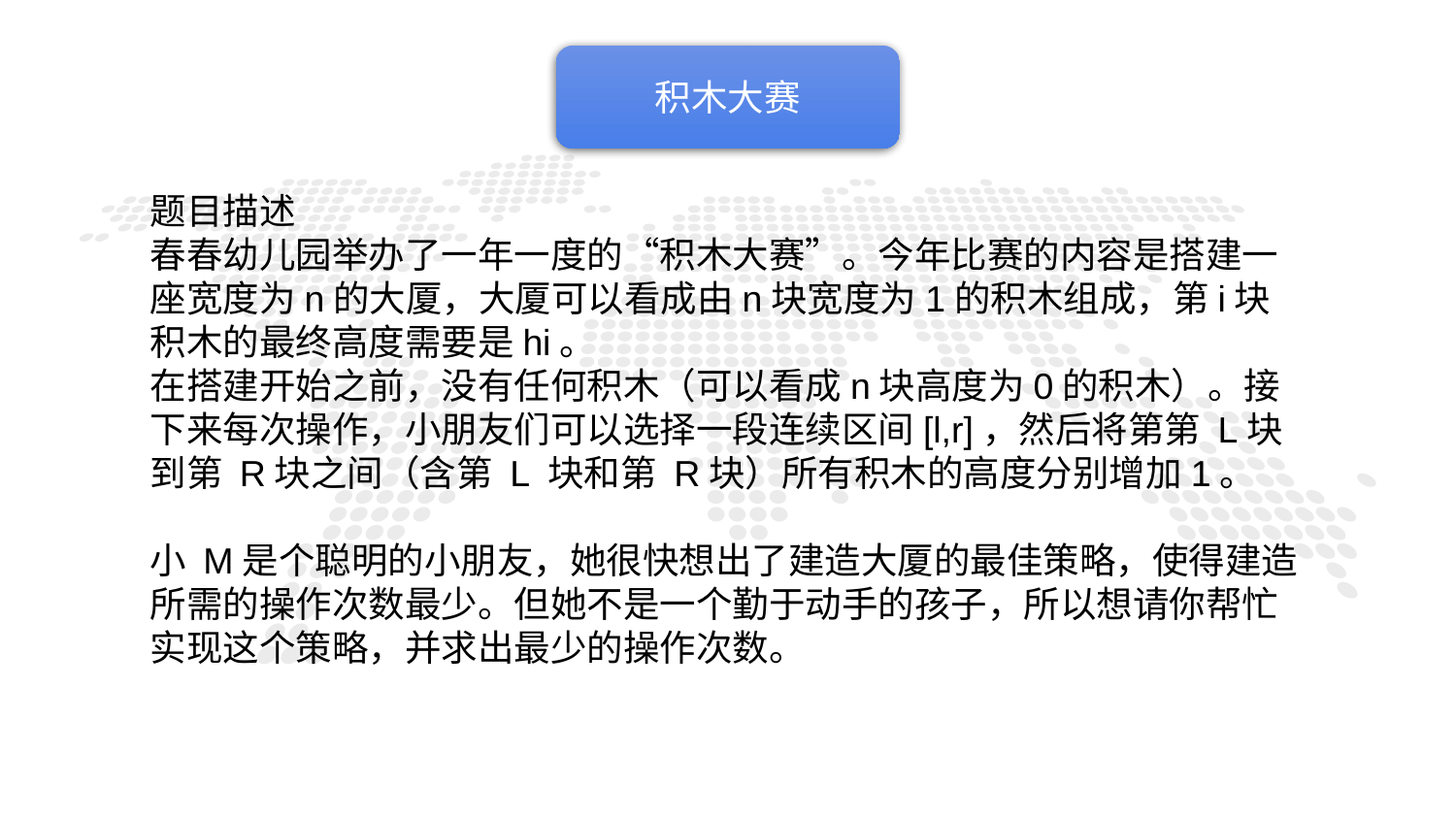

积木大赛
题目描述
春春幼儿园举办了一年一度的“积木大赛”。今年比赛的内容是搭建一座宽度为n的大厦，大厦可以看成由n块宽度为1的积木组成，第i块积木的最终高度需要是hi。
在搭建开始之前，没有任何积木（可以看成n块高度为0的积木）。接下来每次操作，小朋友们可以选择一段连续区间[l,r]，然后将第第 L块到第 R块之间（含第 L 块和第 R块）所有积木的高度分别增加1。

小 M是个聪明的小朋友，她很快想出了建造大厦的最佳策略，使得建造所需的操作次数最少。但她不是一个勤于动手的孩子，所以想请你帮忙实现这个策略，并求出最少的操作次数。